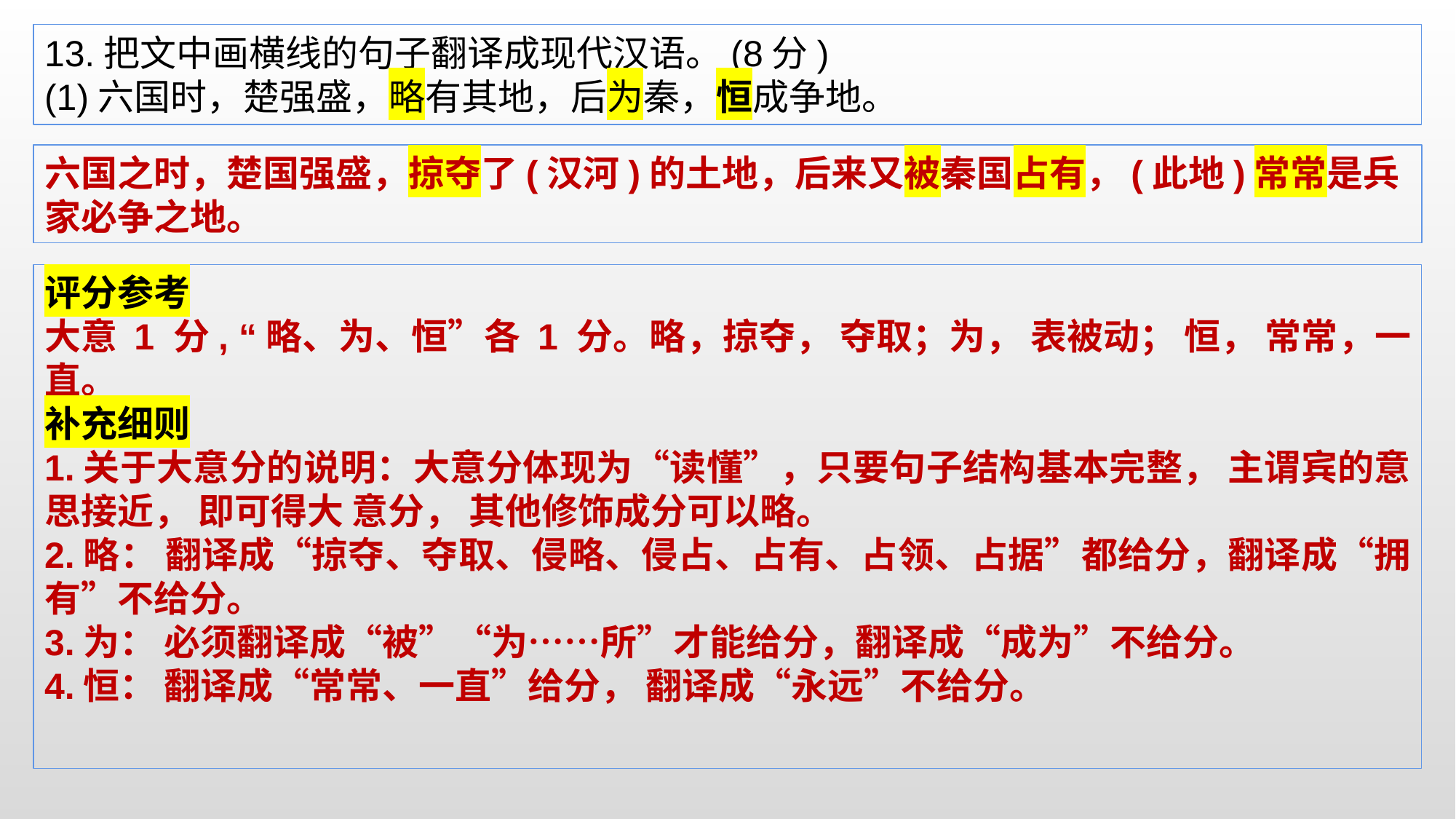

13.把文中画横线的句子翻译成现代汉语。(8分)
(1)六国时，楚强盛，略有其地，后为秦，恒成争地。

六国之时，楚国强盛，掠夺了(汉河)的土地，后来又被秦国占有，(此地)常常是兵家必争之地。
评分参考
大意 1 分, “略、为、恒”各 1 分。略，掠夺， 夺取；为， 表被动； 恒， 常常，一直。
补充细则
1.关于大意分的说明：大意分体现为“读懂”，只要句子结构基本完整， 主谓宾的意思接近， 即可得大 意分， 其他修饰成分可以略。
2.略： 翻译成“掠夺、夺取、侵略、侵占、占有、占领、占据”都给分，翻译成“拥有”不给分。
3.为： 必须翻译成“被”“为……所”才能给分，翻译成“成为”不给分。
4.恒： 翻译成“常常、一直”给分， 翻译成“永远”不给分。